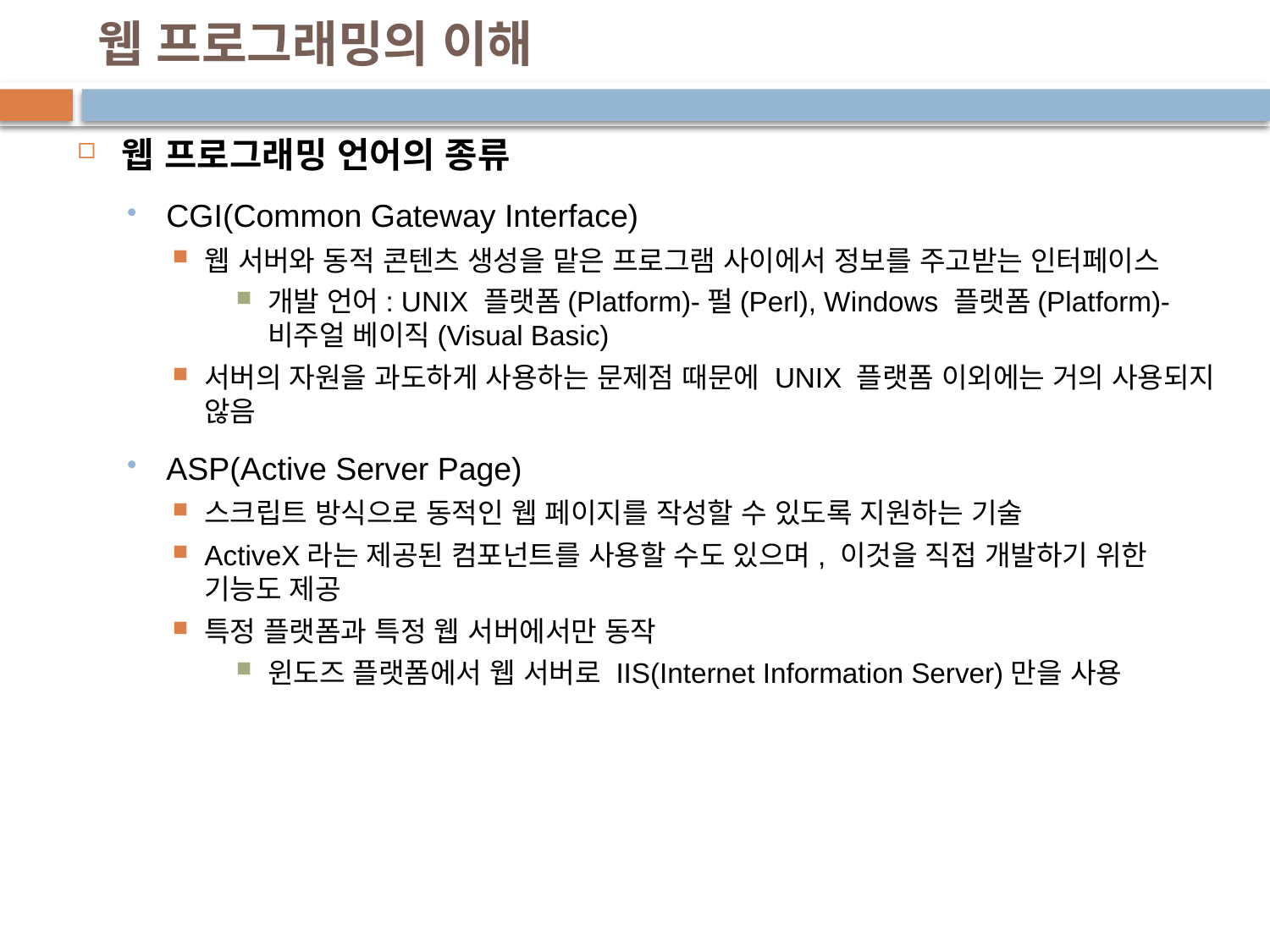

# 웹 프로그래밍의 이해
웹 프로그래밍 언어의 종류
CGI(Common Gateway Interface)
웹 서버와 동적 콘텐츠 생성을 맡은 프로그램 사이에서 정보를 주고받는 인터페이스
개발 언어: UNIX 플랫폼(Platform)-펄(Perl), Windows 플랫폼(Platform)-비주얼 베이직(Visual Basic)
서버의 자원을 과도하게 사용하는 문제점 때문에 UNIX 플랫폼 이외에는 거의 사용되지 않음
ASP(Active Server Page)
스크립트 방식으로 동적인 웹 페이지를 작성할 수 있도록 지원하는 기술
ActiveX라는 제공된 컴포넌트를 사용할 수도 있으며, 이것을 직접 개발하기 위한 기능도 제공
특정 플랫폼과 특정 웹 서버에서만 동작
윈도즈 플랫폼에서 웹 서버로 IIS(Internet Information Server)만을 사용